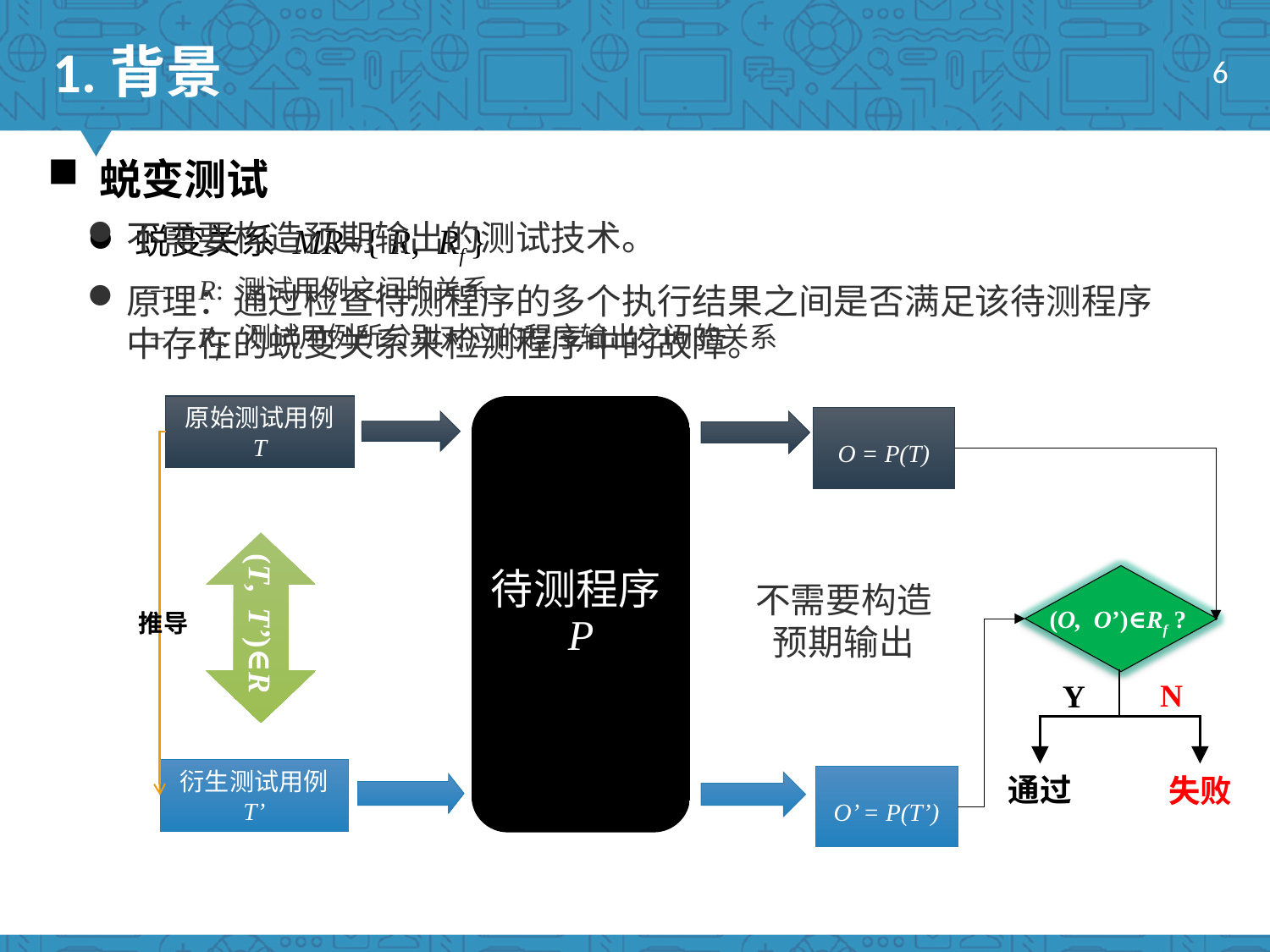

1.背景
6
 蜕变测试
蜕变关系 MR={ R,  Rf }
R: 测试用例之间的关系
Rf: 测试用例所分别对应的程序输出之间的关系
不需要构造预期输出的测试技术。
原理：通过检查待测程序的多个执行结果之间是否满足该待测程序中存在的蜕变关系来检测程序中的故障。
待测程序P
原始测试用例
T

O = P(T)

(T,  T’)∈R

不需要构造预期输出
(O,  O’)∈Rf ?
推导
N
Y
衍生测试用例
T’
通过
失败

O’ = P(T’)